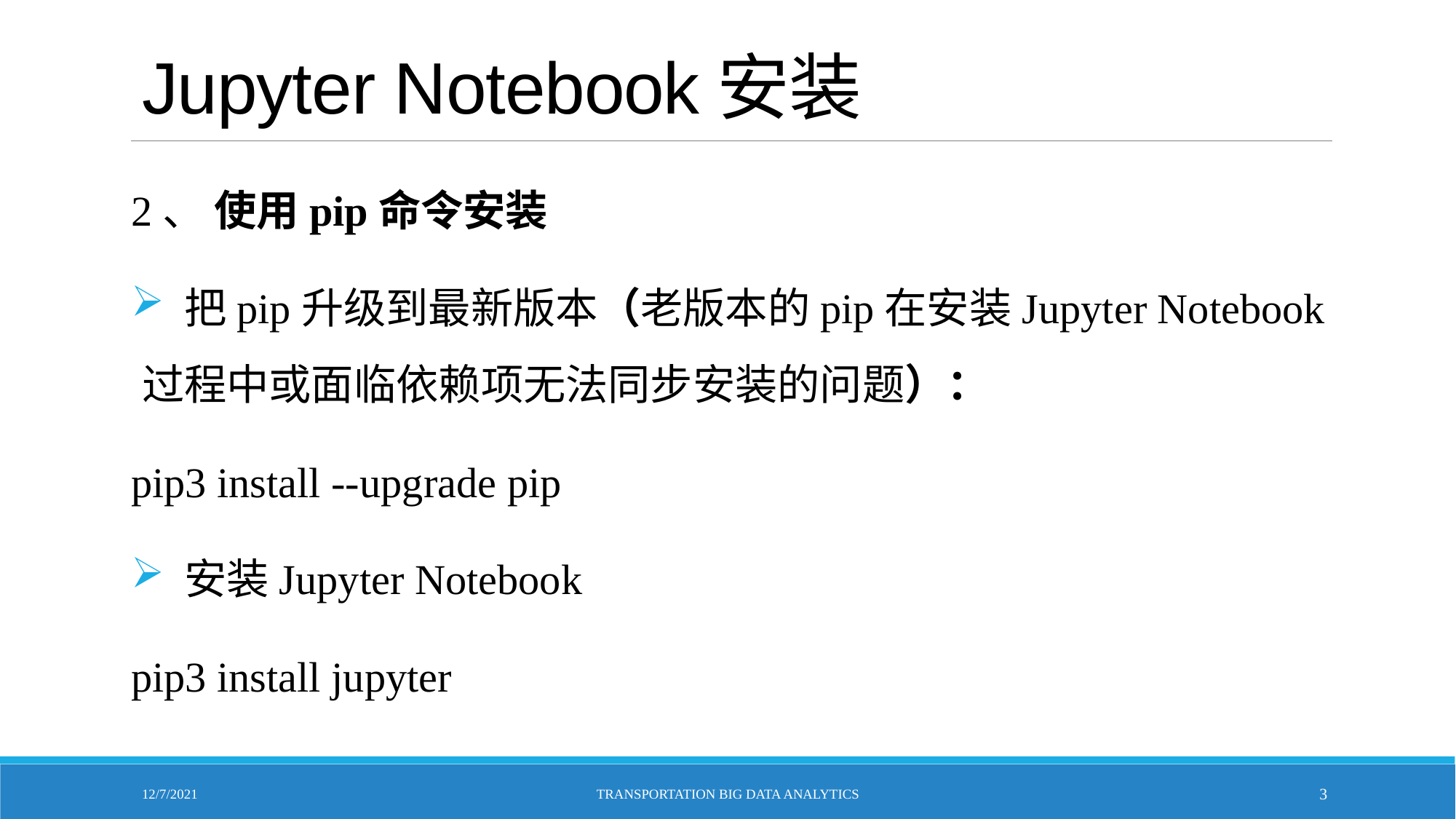

# Jupyter Notebook安装
2、 使用pip命令安装
 把pip升级到最新版本（老版本的pip在安装Jupyter Notebook过程中或面临依赖项无法同步安装的问题）：
pip3 install --upgrade pip
 安装Jupyter Notebook
pip3 install jupyter
12/7/2021
Transportation Big Data Analytics
3